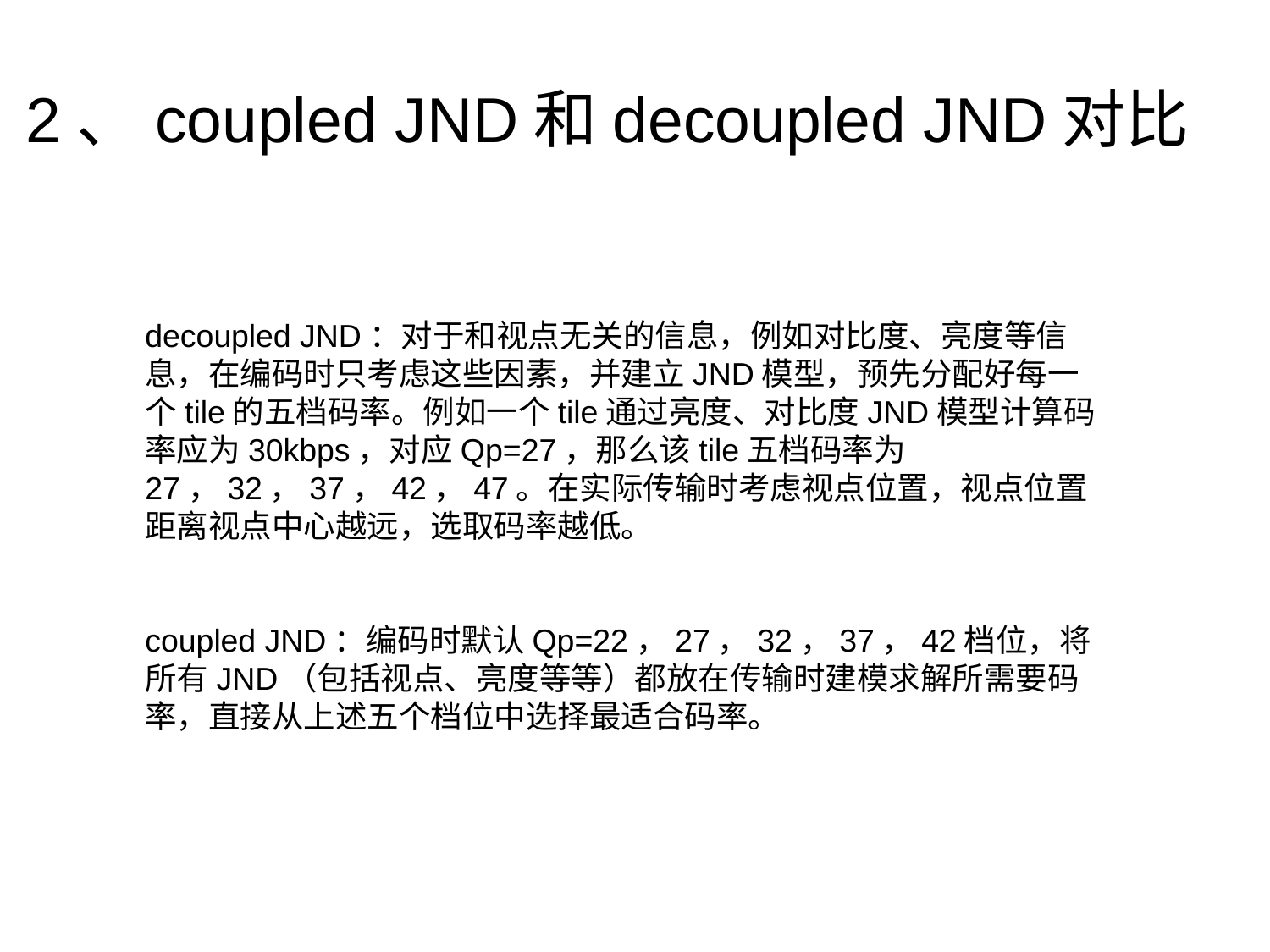

# 2、coupled JND和decoupled JND对比
decoupled JND：对于和视点无关的信息，例如对比度、亮度等信息，在编码时只考虑这些因素，并建立JND模型，预先分配好每一个tile的五档码率。例如一个tile通过亮度、对比度JND模型计算码率应为30kbps，对应Qp=27，那么该tile五档码率为27，32，37，42，47。在实际传输时考虑视点位置，视点位置距离视点中心越远，选取码率越低。

coupled JND：编码时默认Qp=22，27，32，37，42档位，将所有JND（包括视点、亮度等等）都放在传输时建模求解所需要码率，直接从上述五个档位中选择最适合码率。